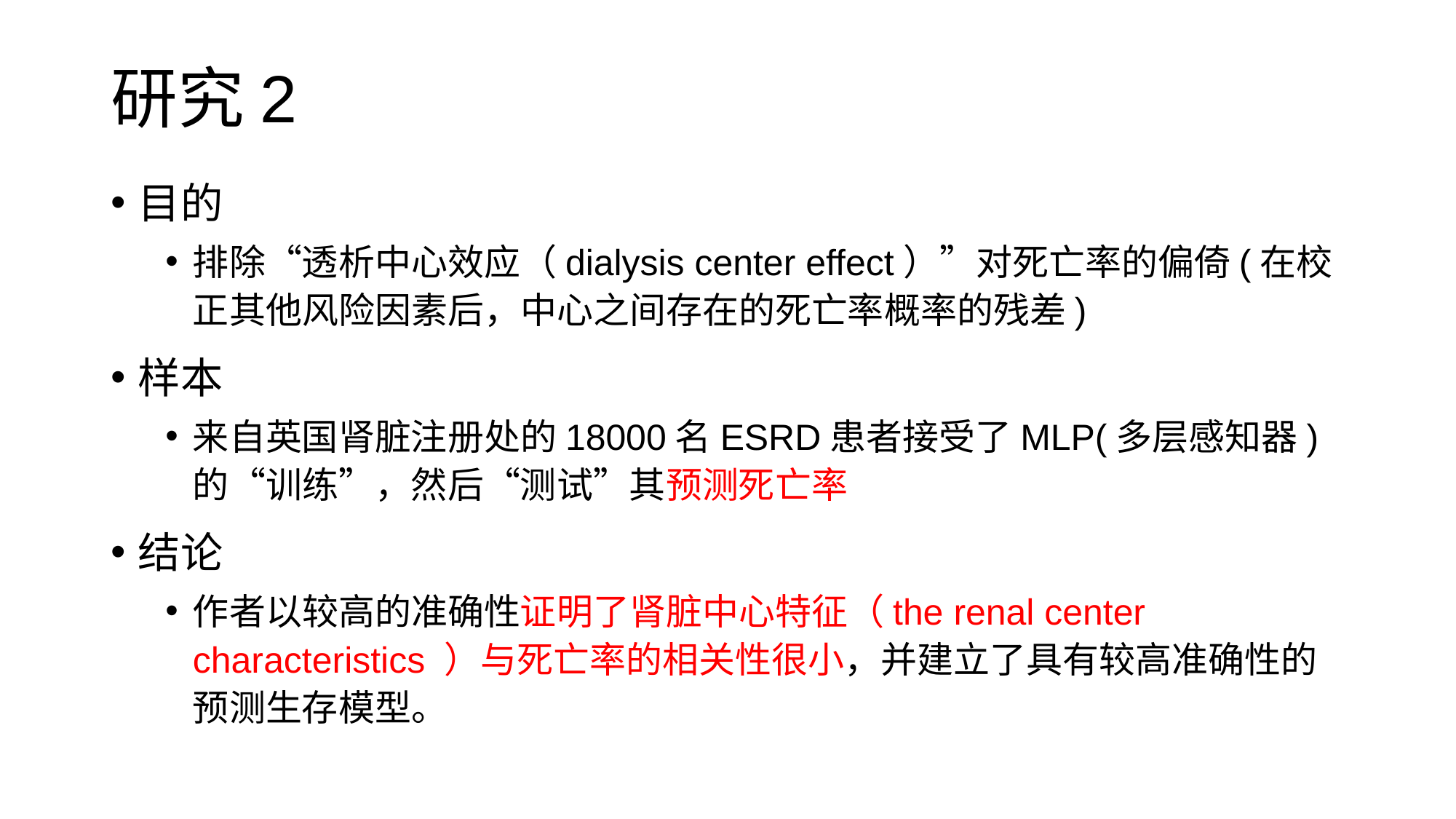

# 研究2
目的
排除“透析中心效应（dialysis center effect）”对死亡率的偏倚(在校正其他风险因素后，中心之间存在的死亡率概率的残差)
样本
来自英国肾脏注册处的18000名ESRD患者接受了MLP(多层感知器)的“训练”，然后“测试”其预测死亡率
结论
作者以较高的准确性证明了肾脏中心特征（the renal center characteristics ）与死亡率的相关性很小，并建立了具有较高准确性的预测生存模型。